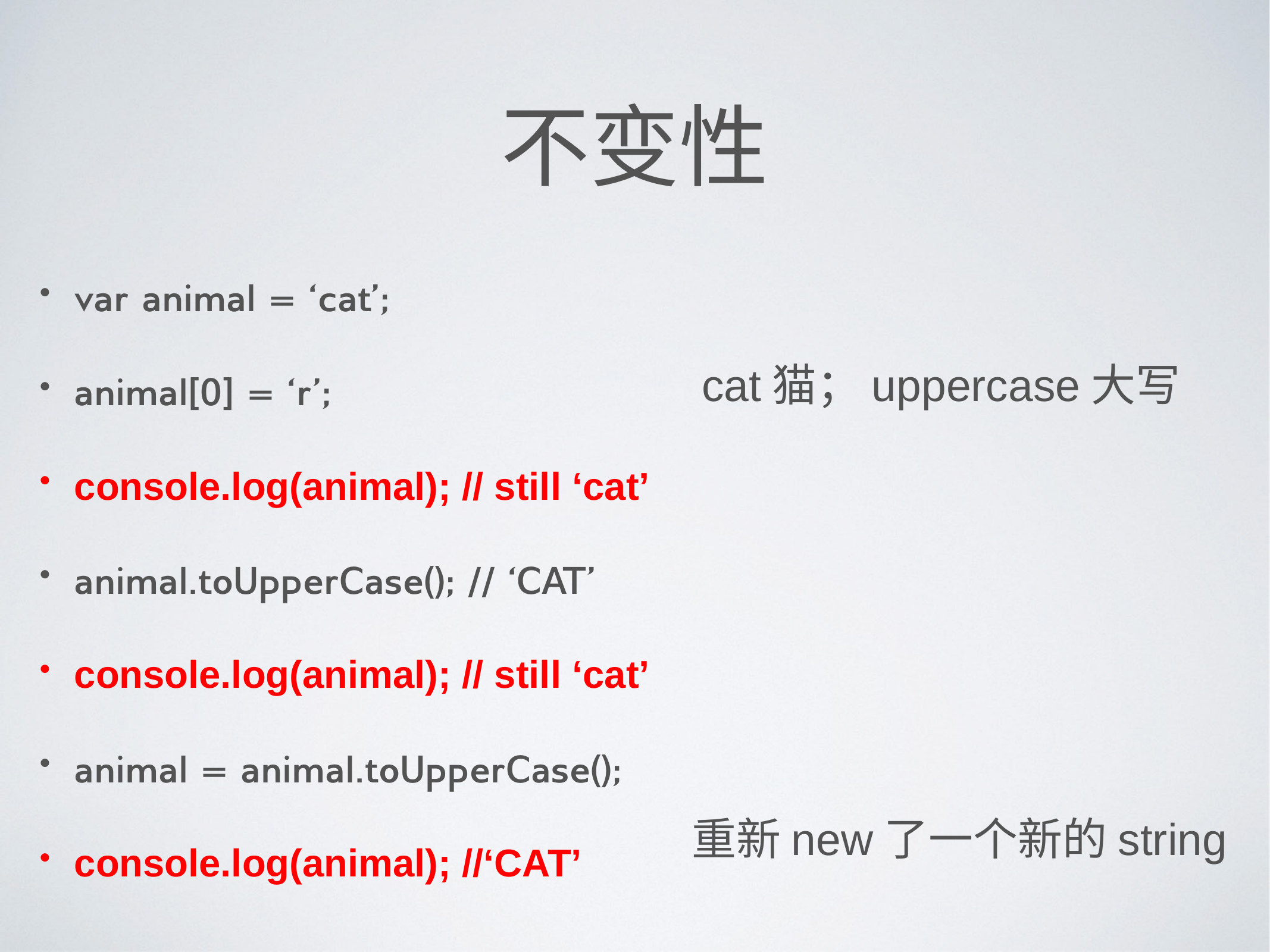

# 不变性
var animal = ‘cat’;
animal[0] = ‘r’;
console.log(animal); // still ‘cat’
animal.toUpperCase(); // ‘CAT’
console.log(animal); // still ‘cat’
animal = animal.toUpperCase();
console.log(animal); //‘CAT’
cat猫；uppercase大写
重新new了一个新的string